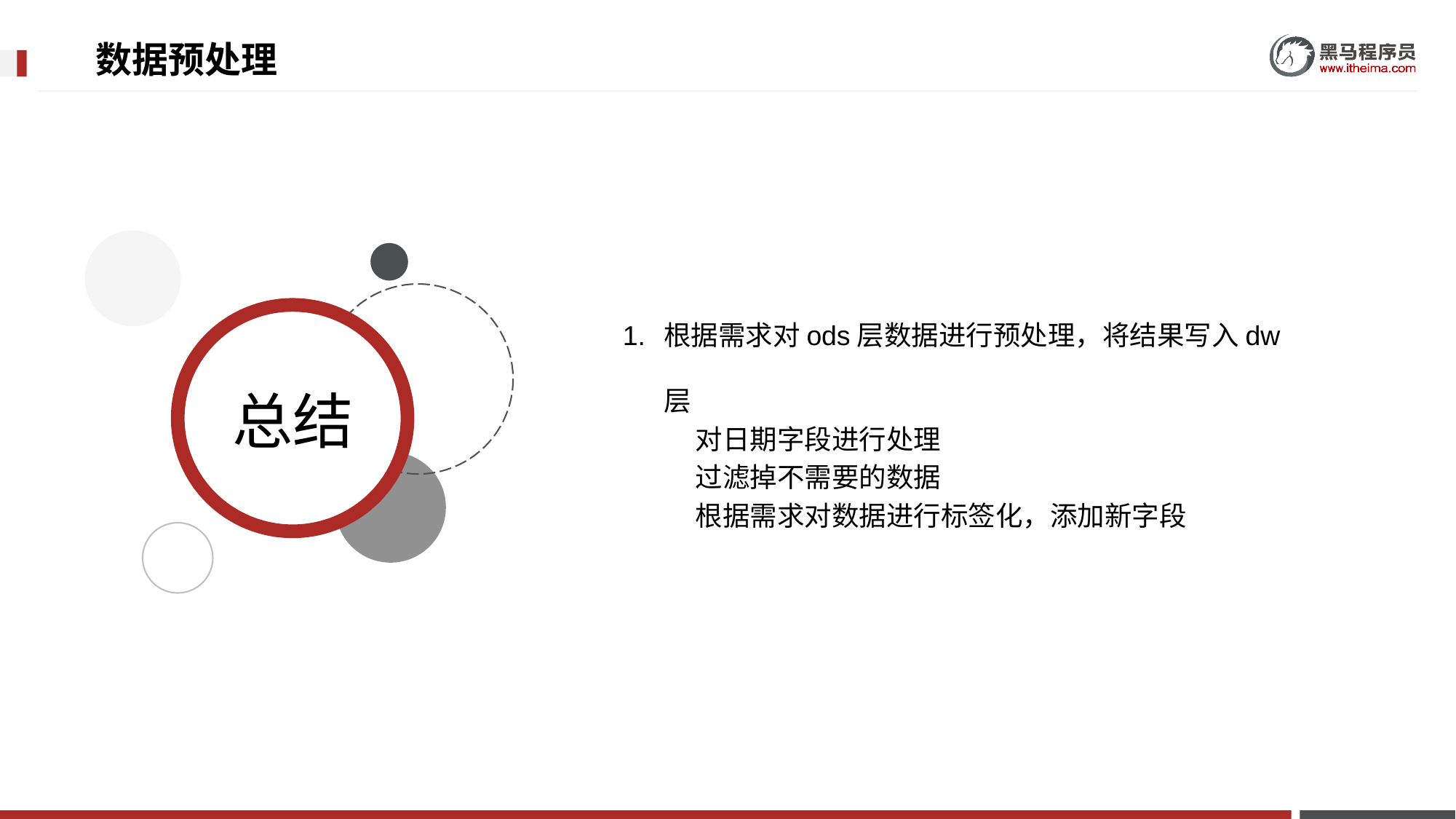

# 数据预处理
根据需求对ods层数据进行预处理，将结果写入dw层
对日期字段进行处理
过滤掉不需要的数据
根据需求对数据进行标签化，添加新字段